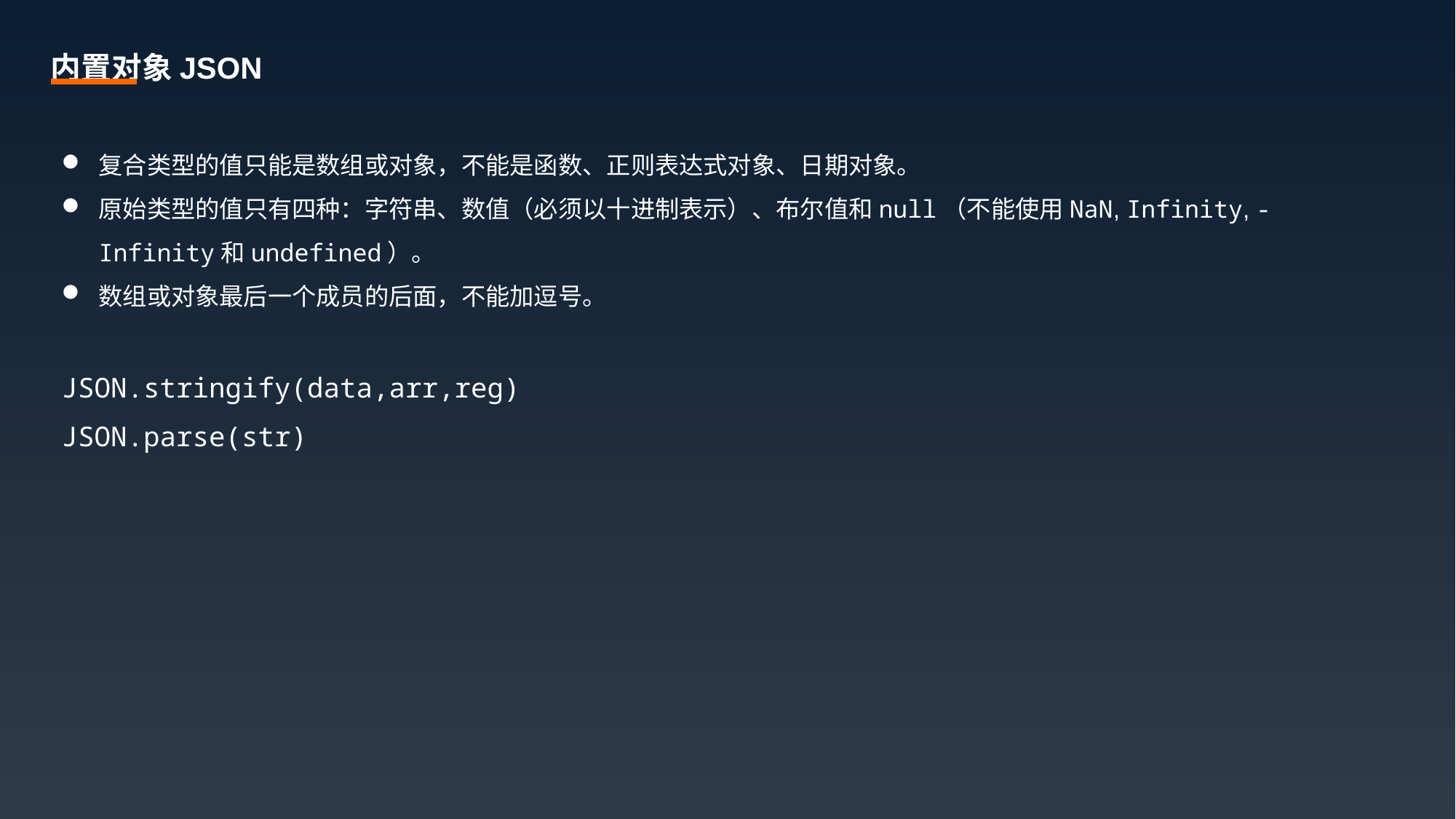

内置对象JSON

复合类型的值只能是数组或对象，不能是函数、正则表达式对象、日期对象。
原始类型的值只有四种：字符串、数值（必须以十进制表示）、布尔值和null（不能使用NaN, Infinity, -Infinity和undefined）。
数组或对象最后一个成员的后面，不能加逗号。

JSON.stringify(data,arr,reg)
JSON.parse(str)